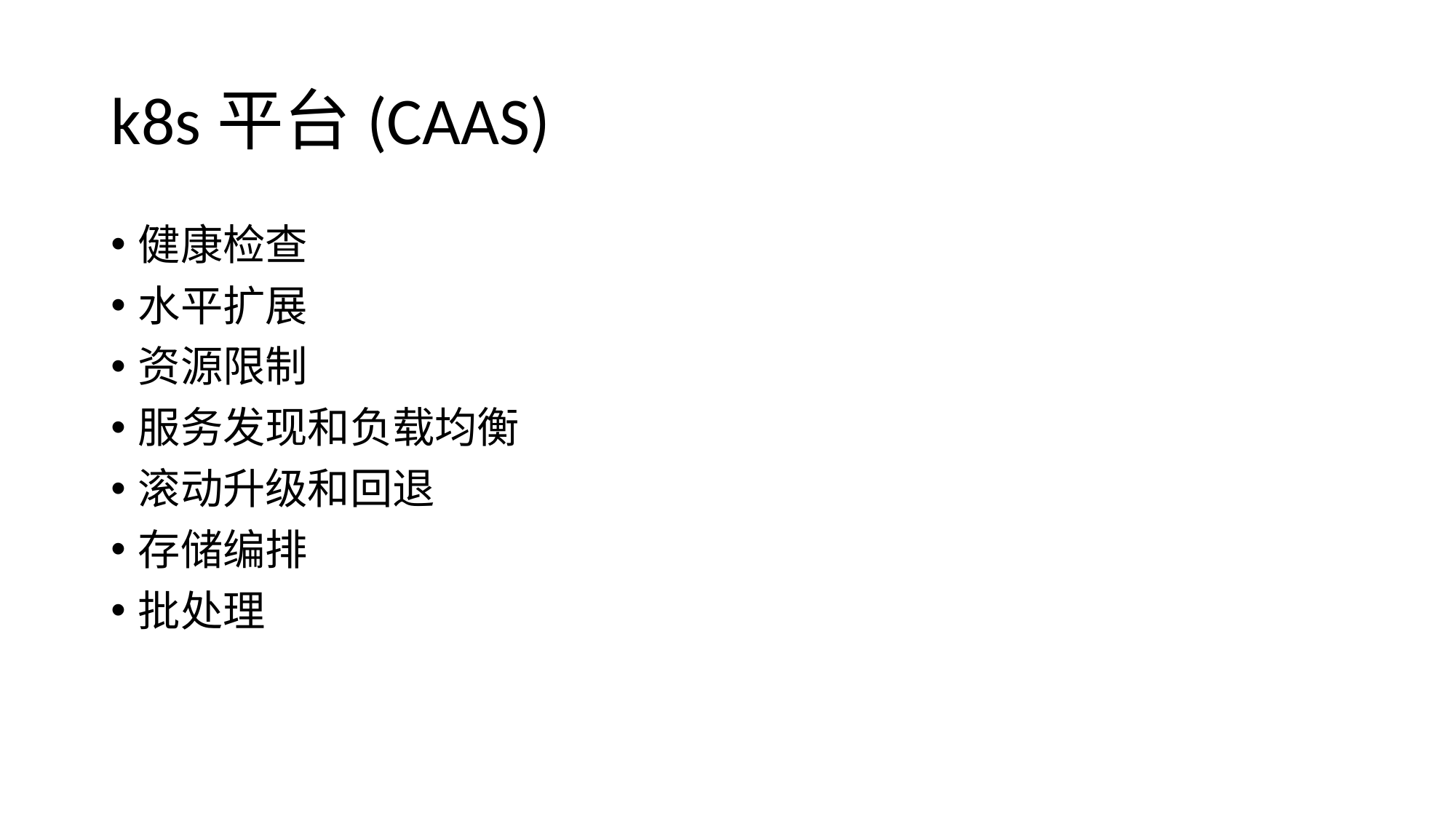

# k8s平台(CAAS)
健康检查
水平扩展
资源限制
服务发现和负载均衡
滚动升级和回退
存储编排
批处理